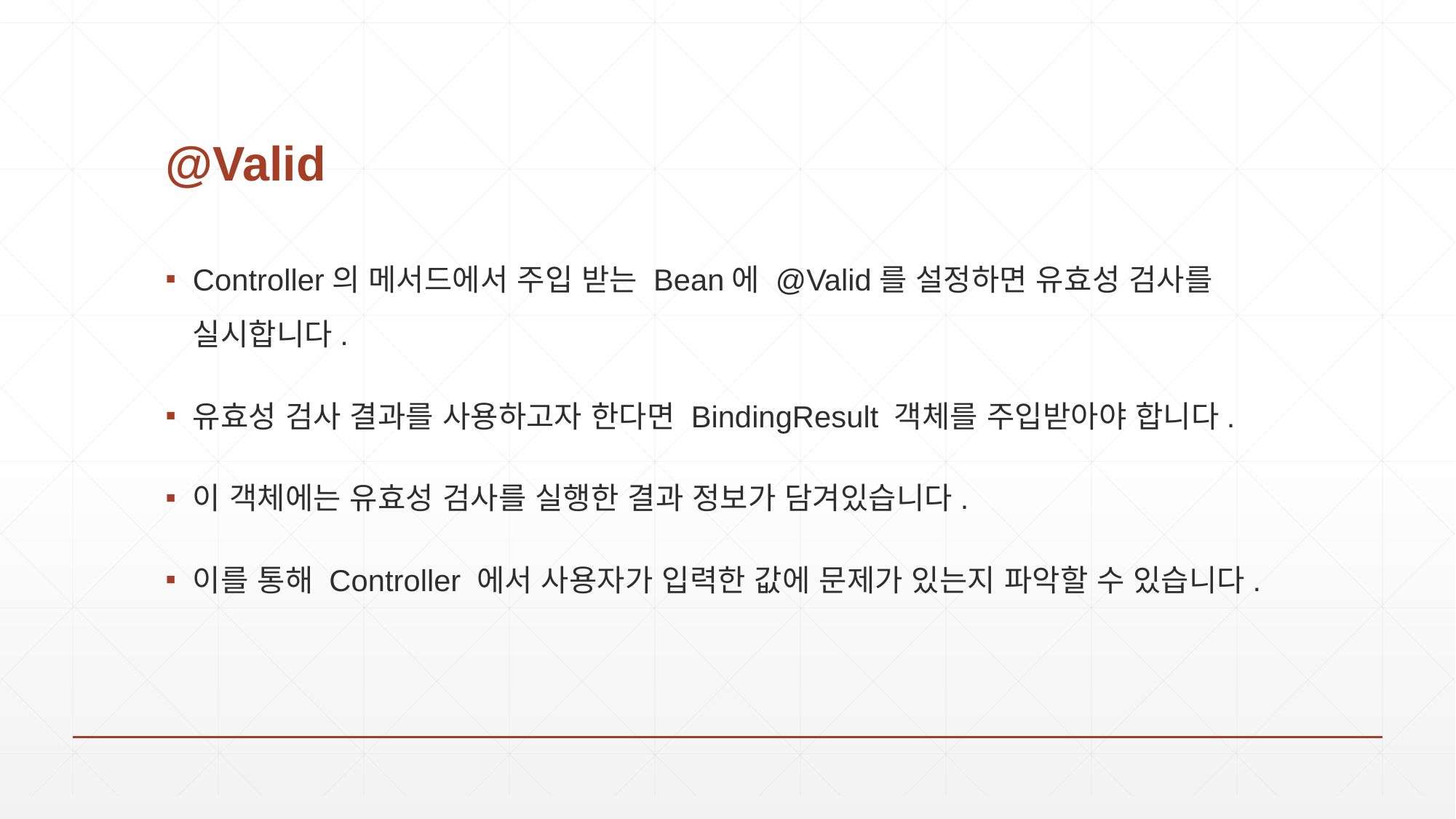

# @Valid
Controller의 메서드에서 주입 받는 Bean에 @Valid를 설정하면 유효성 검사를 실시합니다.
유효성 검사 결과를 사용하고자 한다면 BindingResult 객체를 주입받아야 합니다.
이 객체에는 유효성 검사를 실행한 결과 정보가 담겨있습니다.
이를 통해 Controller 에서 사용자가 입력한 값에 문제가 있는지 파악할 수 있습니다.